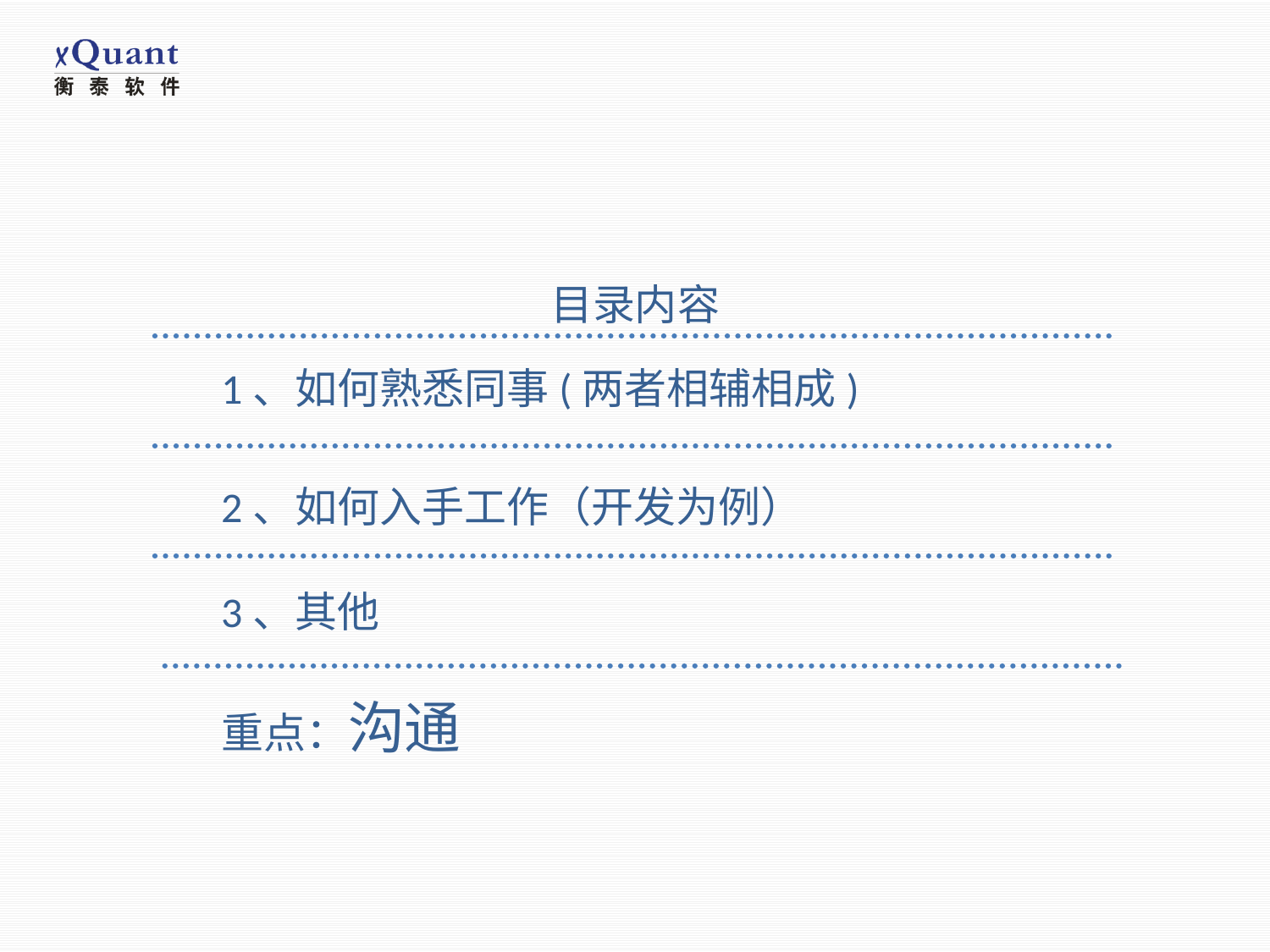

目录内容
1、如何熟悉同事(两者相辅相成)
2、如何入手工作（开发为例）
3、其他
重点：沟通